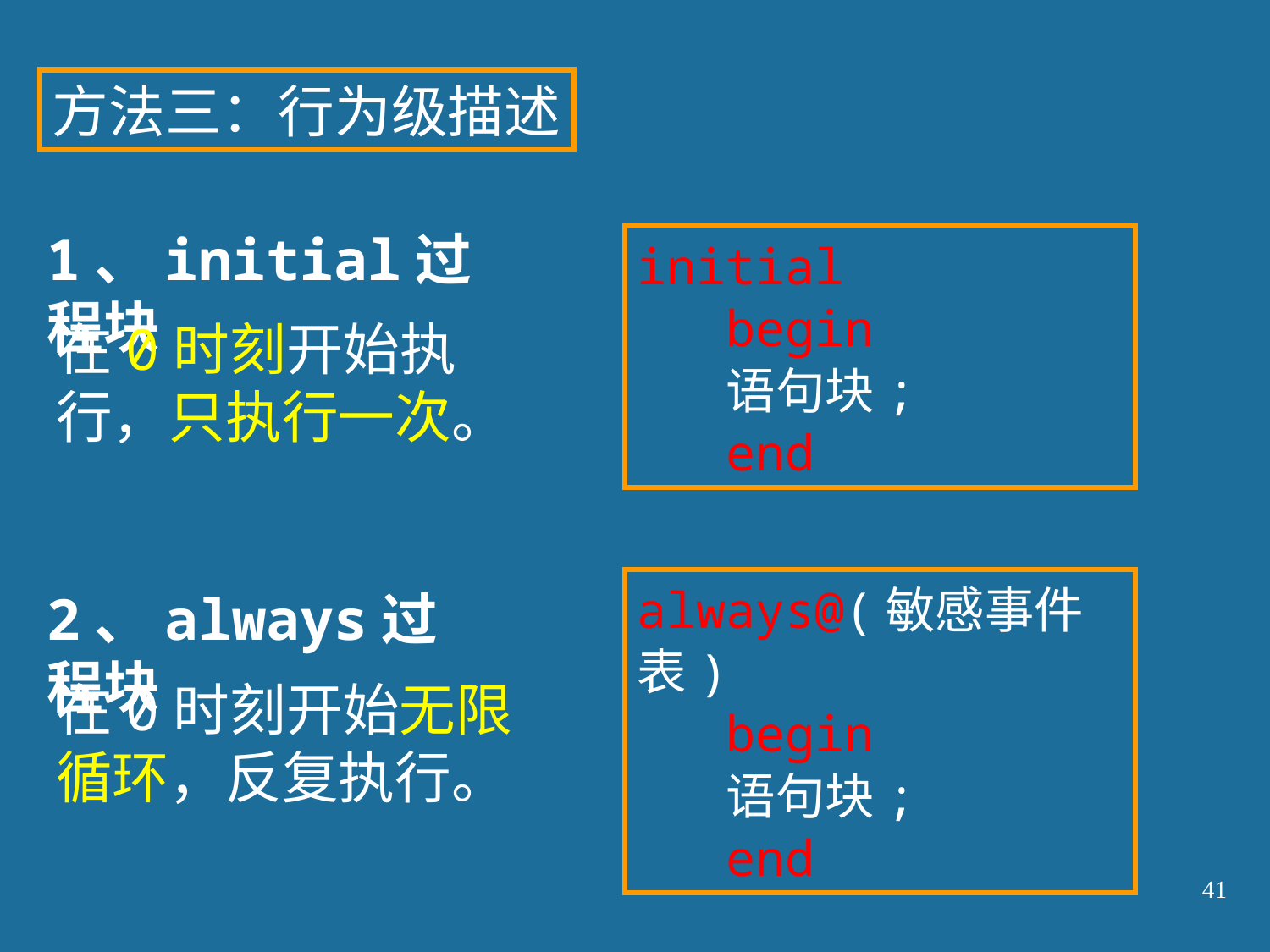

方法三：行为级描述
1、initial过程块
initial
   begin
       语句块;
   end
在0时刻开始执行，只执行一次。
always@(敏感事件表)
   begin
       语句块;
   end
2、always过程块
在0时刻开始无限循环，反复执行。
41